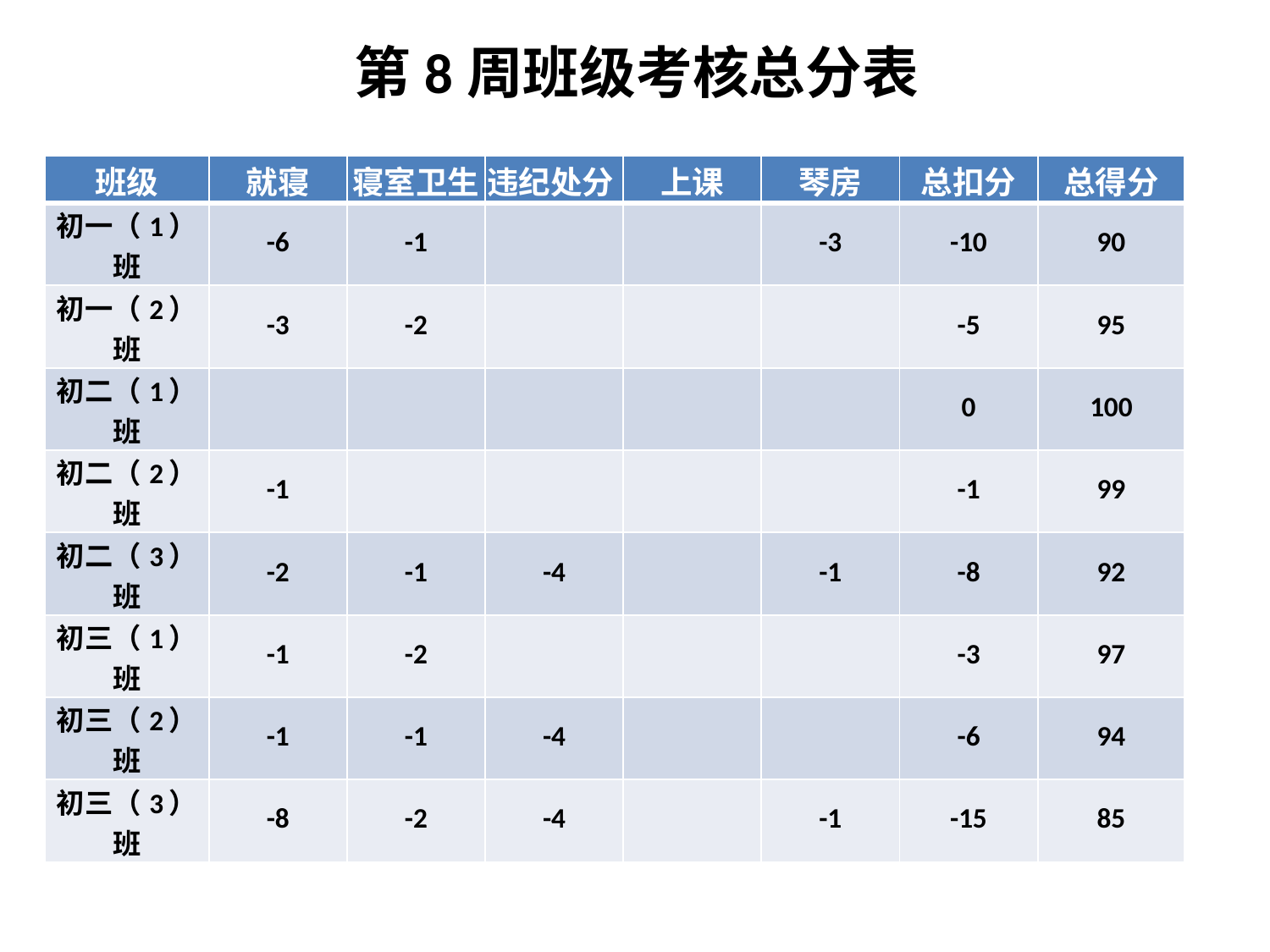

# 第8周班级考核总分表
| 班级 | 就寝 | 寝室卫生 | 违纪处分 | 上课 | 琴房 | 总扣分 | 总得分 |
| --- | --- | --- | --- | --- | --- | --- | --- |
| 初一（1）班 | -6 | -1 |  |  | -3 | -10 | 90 |
| 初一（2）班 | -3 | -2 |  |  |  | -5 | 95 |
| 初二（1）班 |  |  |  |  |  | 0 | 100 |
| 初二（2）班 | -1 |  |  |  |  | -1 | 99 |
| 初二（3）班 | -2 | -1 | -4 |  | -1 | -8 | 92 |
| 初三（1）班 | -1 | -2 |  |  |  | -3 | 97 |
| 初三（2）班 | -1 | -1 | -4 |  |  | -6 | 94 |
| 初三（3）班 | -8 | -2 | -4 |  | -1 | -15 | 85 |